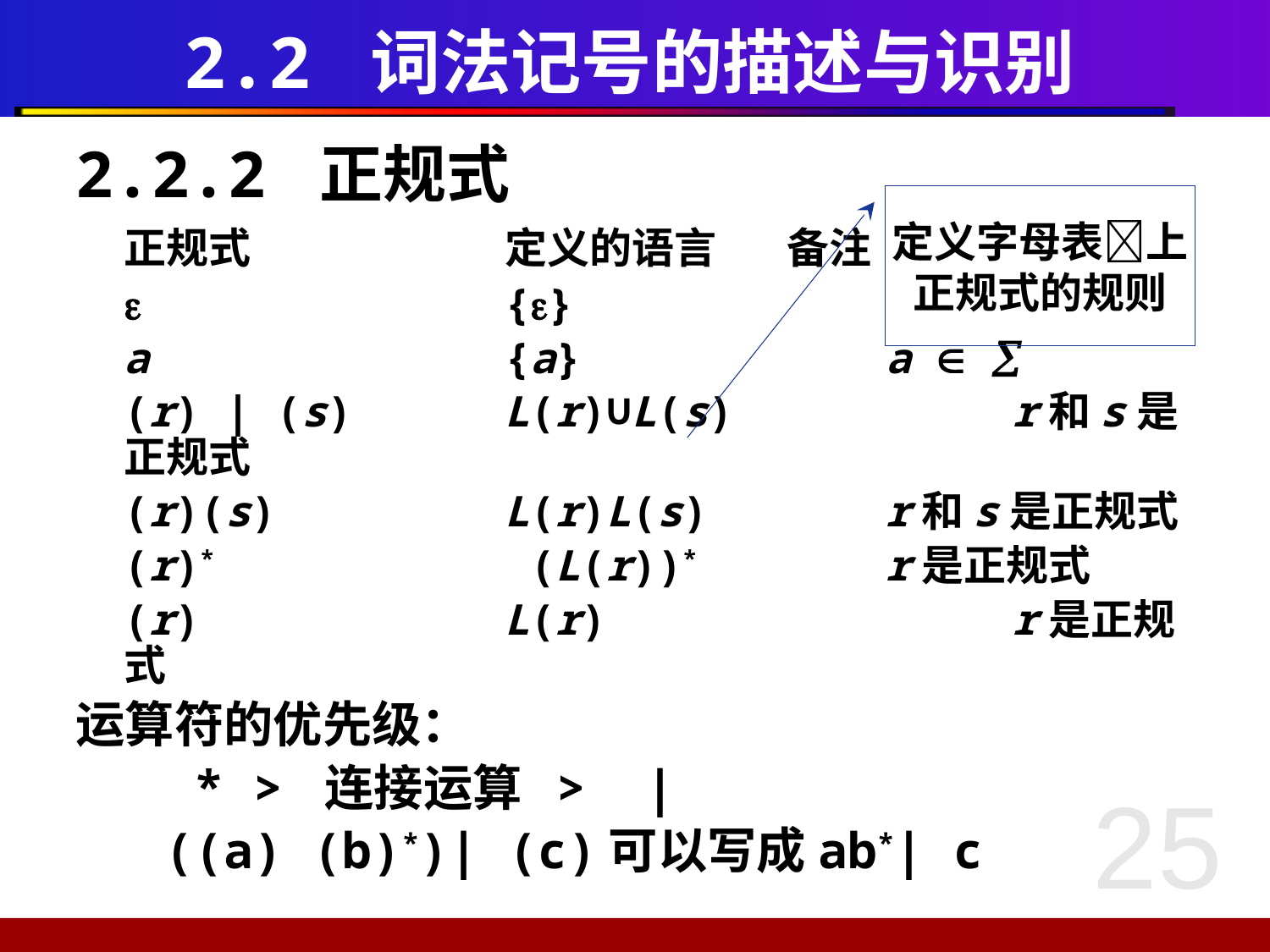

# 2.2 词法记号的描述与识别
2.2.2 正规式
	正规式  		定义的语言	   备注
	ε			{ε}
	a			{a}		 	a ∈ ∑
	(r) | (s) 	L(r)∪L(s) 		r和s是正规式
	(r)(s)		L(r)L(s)		r和s是正规式
	(r)*		      (L(r))*		r是正规式
	(r)			L(r) 		 	r是正规式
运算符的优先级：
    * > 连接运算  >  |
   ((a) (b)*)| (c)可以写成ab*| c
定义字母表∑上正规式的规则
25